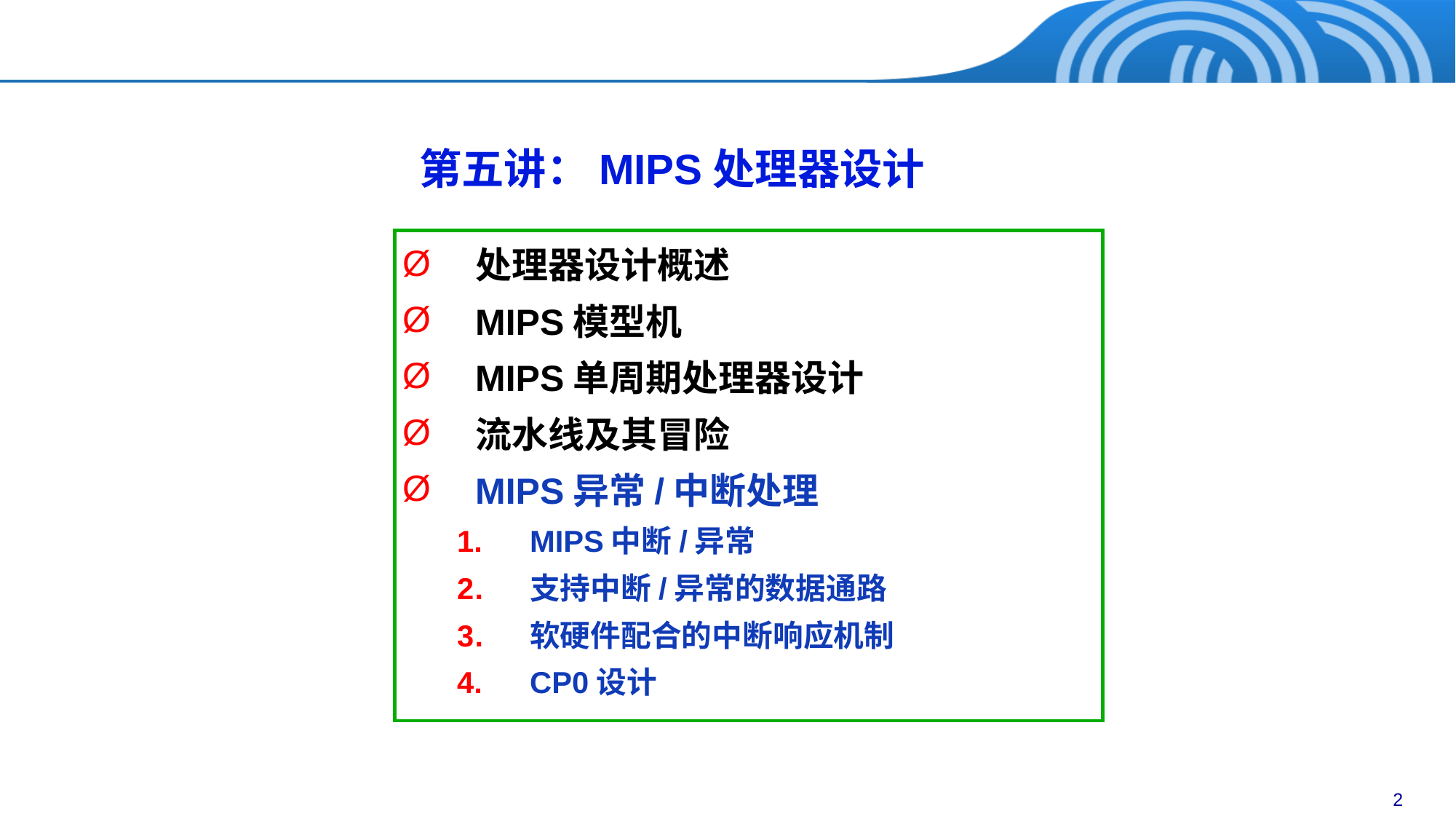

第五讲：MIPS处理器设计
处理器设计概述
MIPS模型机
MIPS单周期处理器设计
流水线及其冒险
MIPS异常/中断处理
MIPS中断/异常
支持中断/异常的数据通路
软硬件配合的中断响应机制
CP0设计